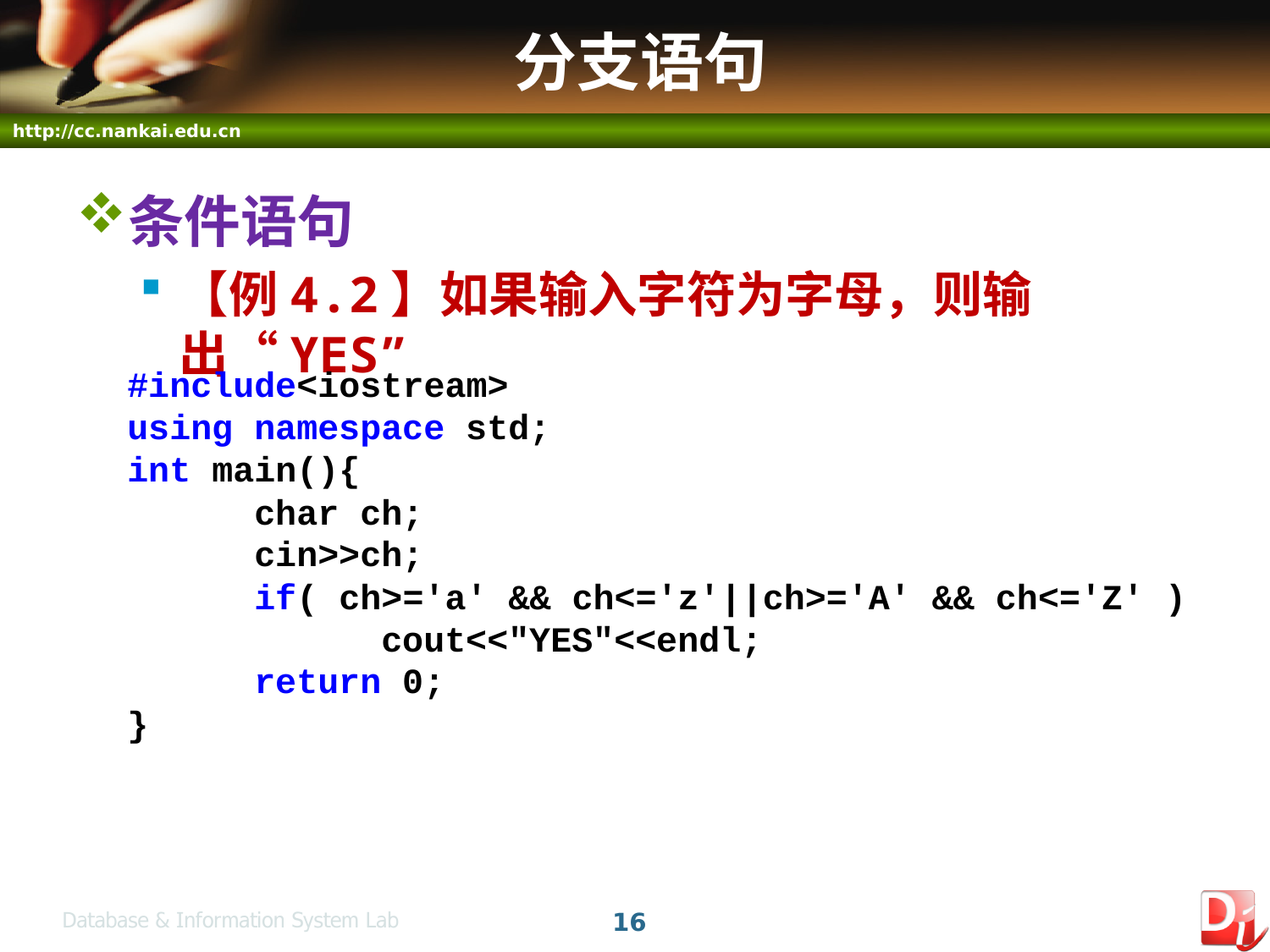

# 分支语句
条件语句
【例4.2】如果输入字符为字母，则输出“YES”
#include<iostream>
using namespace std;
int main(){
	char ch;
	cin>>ch;
	if( ch>='a' && ch<='z'||ch>='A' && ch<='Z' )
      	cout<<"YES"<<endl;
	return 0;
}
16
Database & Information System Lab